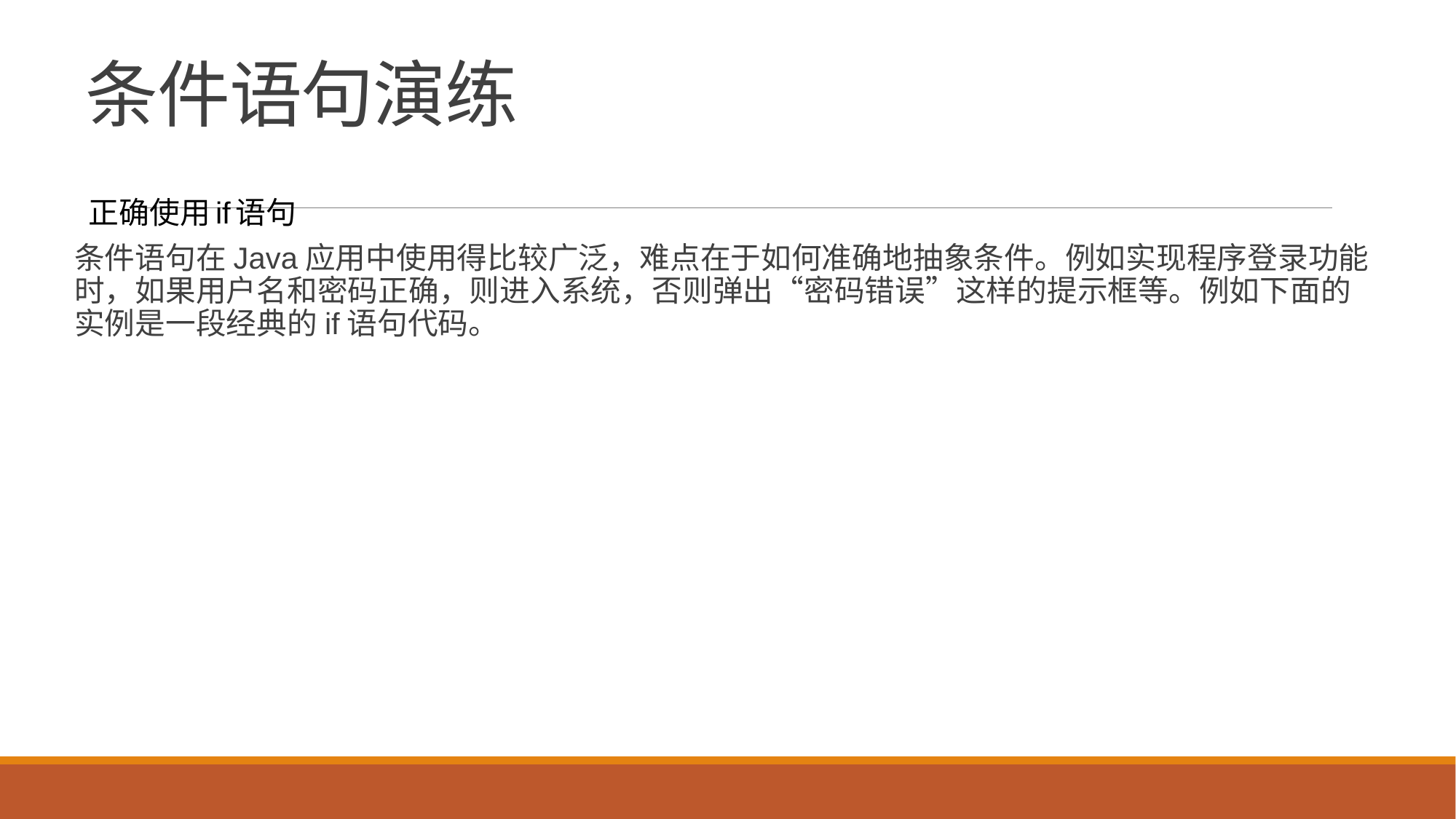

# 条件语句演练

正确使用if语句
条件语句在Java应用中使用得比较广泛，难点在于如何准确地抽象条件。例如实现程序登录功能时，如果用户名和密码正确，则进入系统，否则弹出“密码错误”这样的提示框等。例如下面的实例是一段经典的if语句代码。